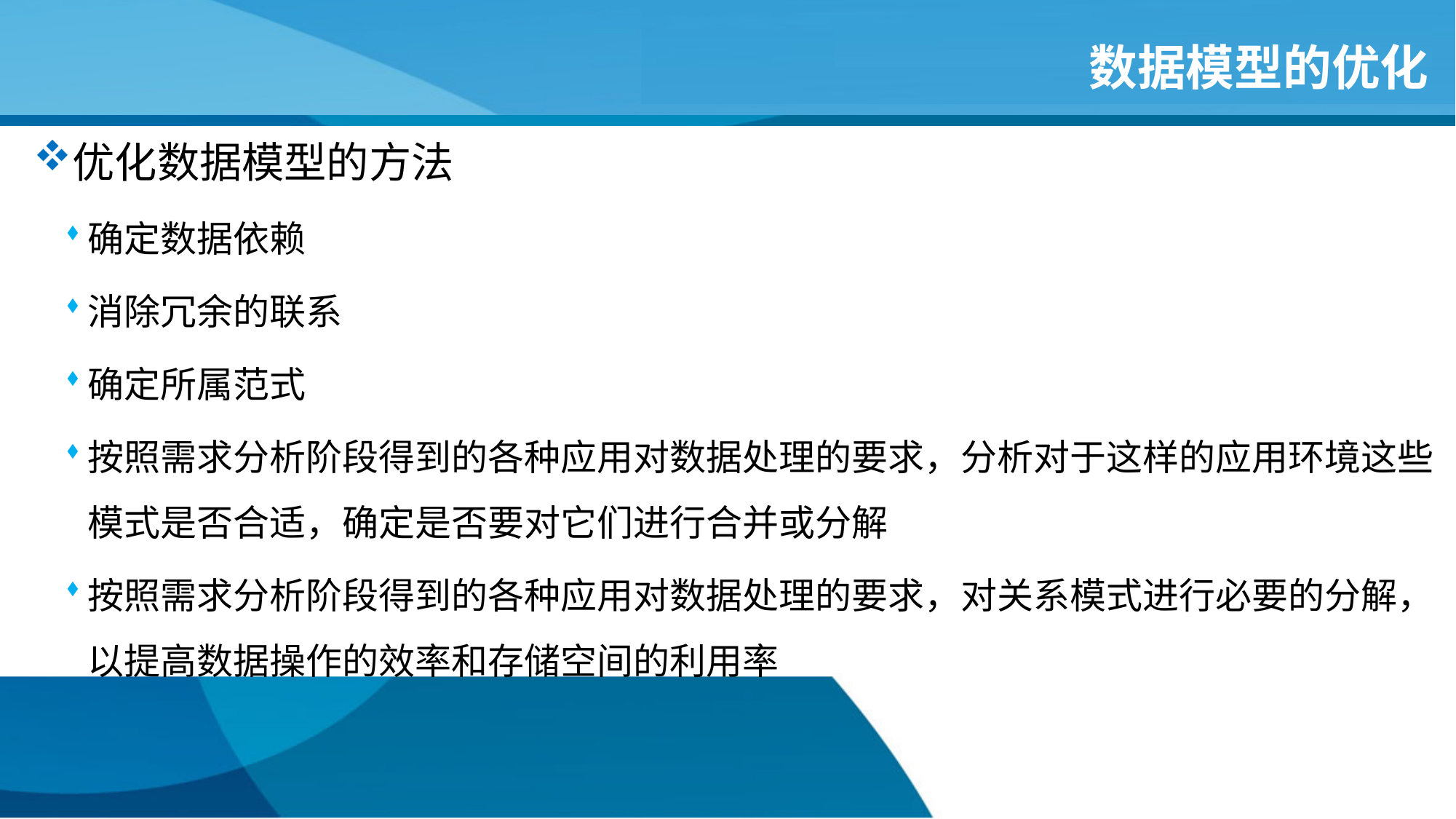

# 数据模型的优化
优化数据模型的方法
确定数据依赖
消除冗余的联系
确定所属范式
按照需求分析阶段得到的各种应用对数据处理的要求，分析对于这样的应用环境这些模式是否合适，确定是否要对它们进行合并或分解
按照需求分析阶段得到的各种应用对数据处理的要求，对关系模式进行必要的分解，以提高数据操作的效率和存储空间的利用率